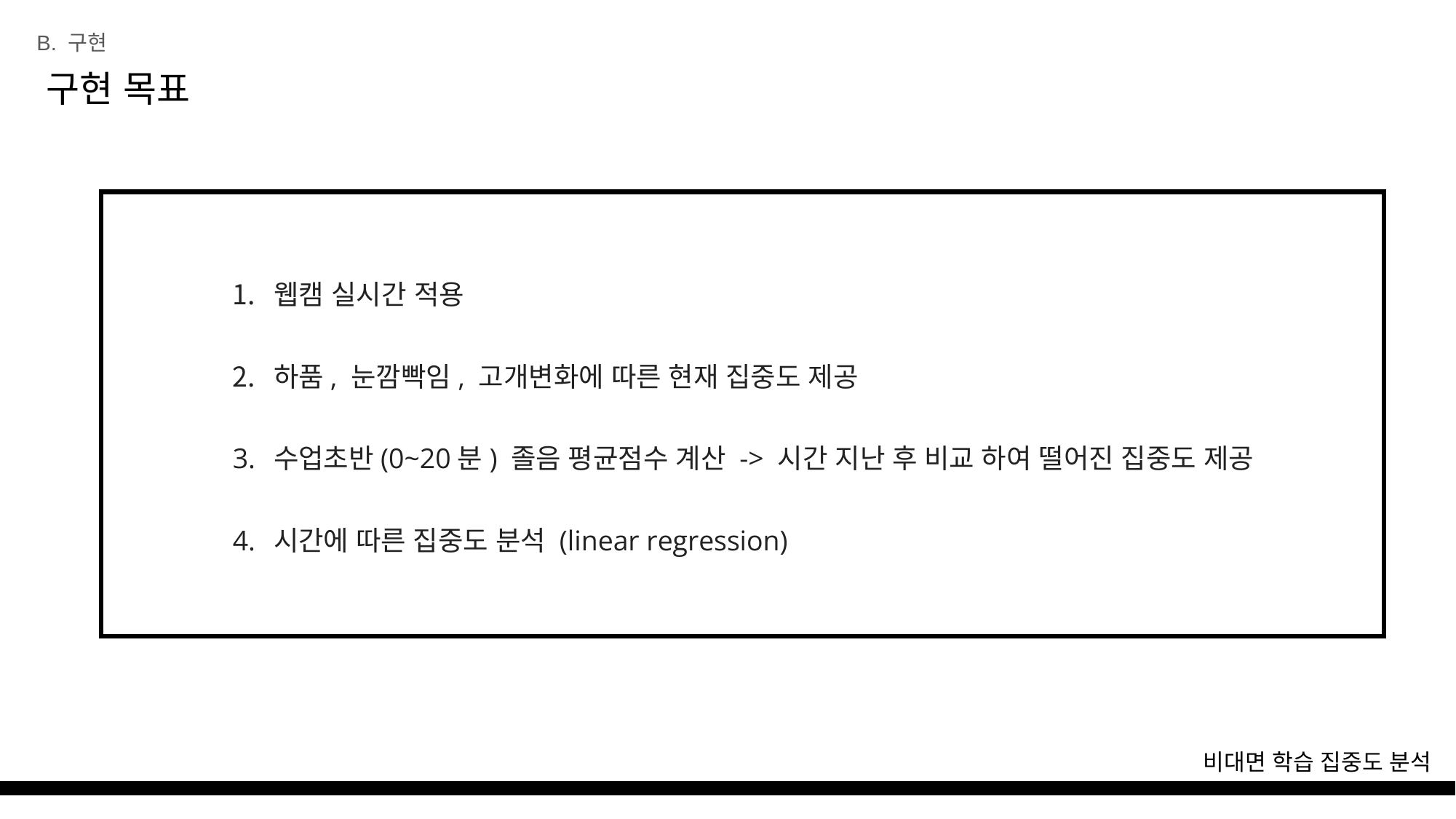

B. 구현
구현 목표

웹캠 실시간 적용
하품, 눈깜빡임, 고개변화에 따른 현재 집중도 제공
수업초반(0~20분) 졸음 평균점수 계산 -> 시간 지난 후 비교 하여 떨어진 집중도 제공
시간에 따른 집중도 분석 (linear regression)
비대면 학습 집중도 분석